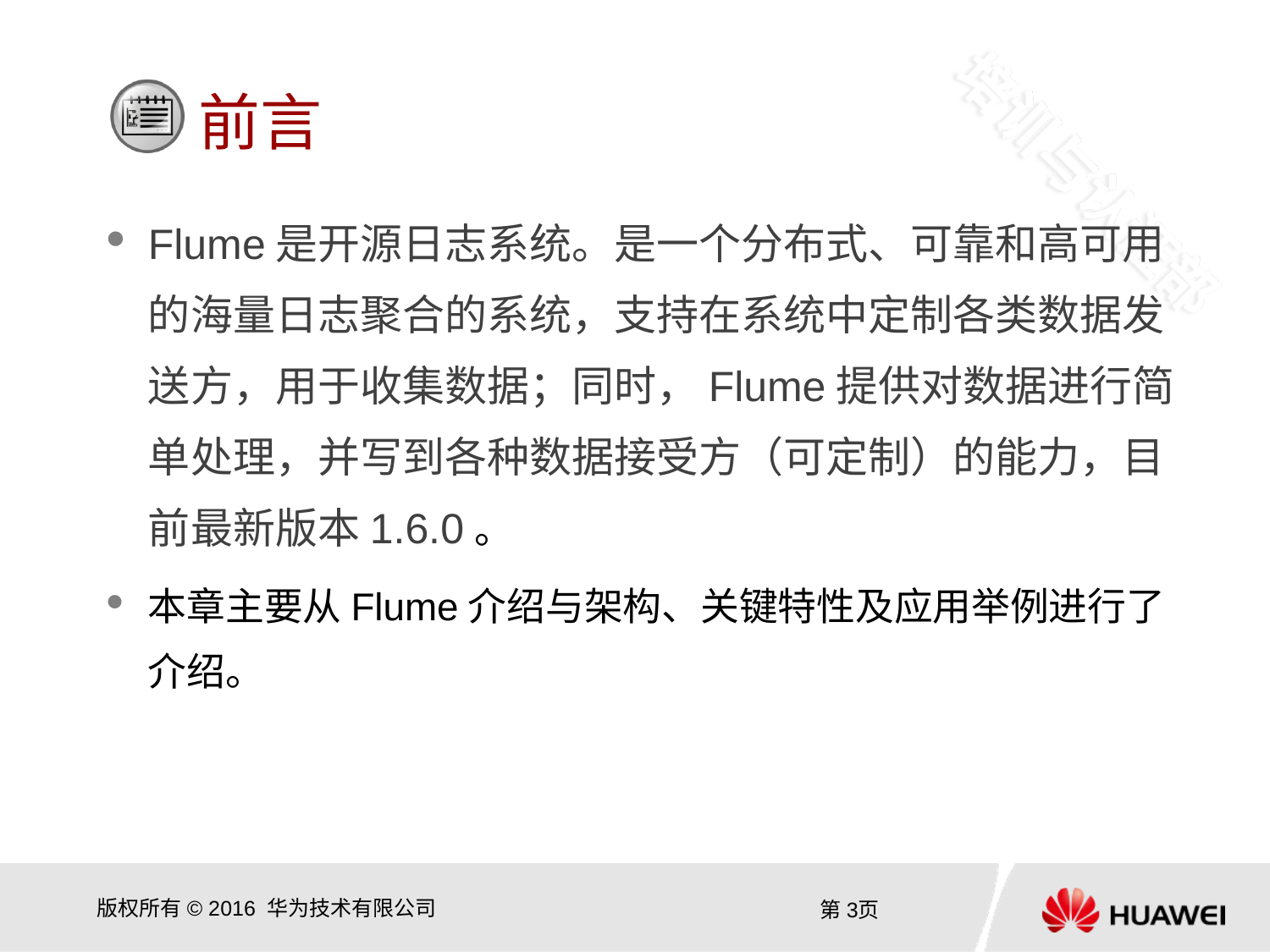

Flume是开源日志系统。是一个分布式、可靠和高可用的海量日志聚合的系统，支持在系统中定制各类数据发送方，用于收集数据；同时，Flume提供对数据进行简单处理，并写到各种数据接受方（可定制）的能力，目前最新版本1.6.0。
本章主要从Flume介绍与架构、关键特性及应用举例进行了介绍。